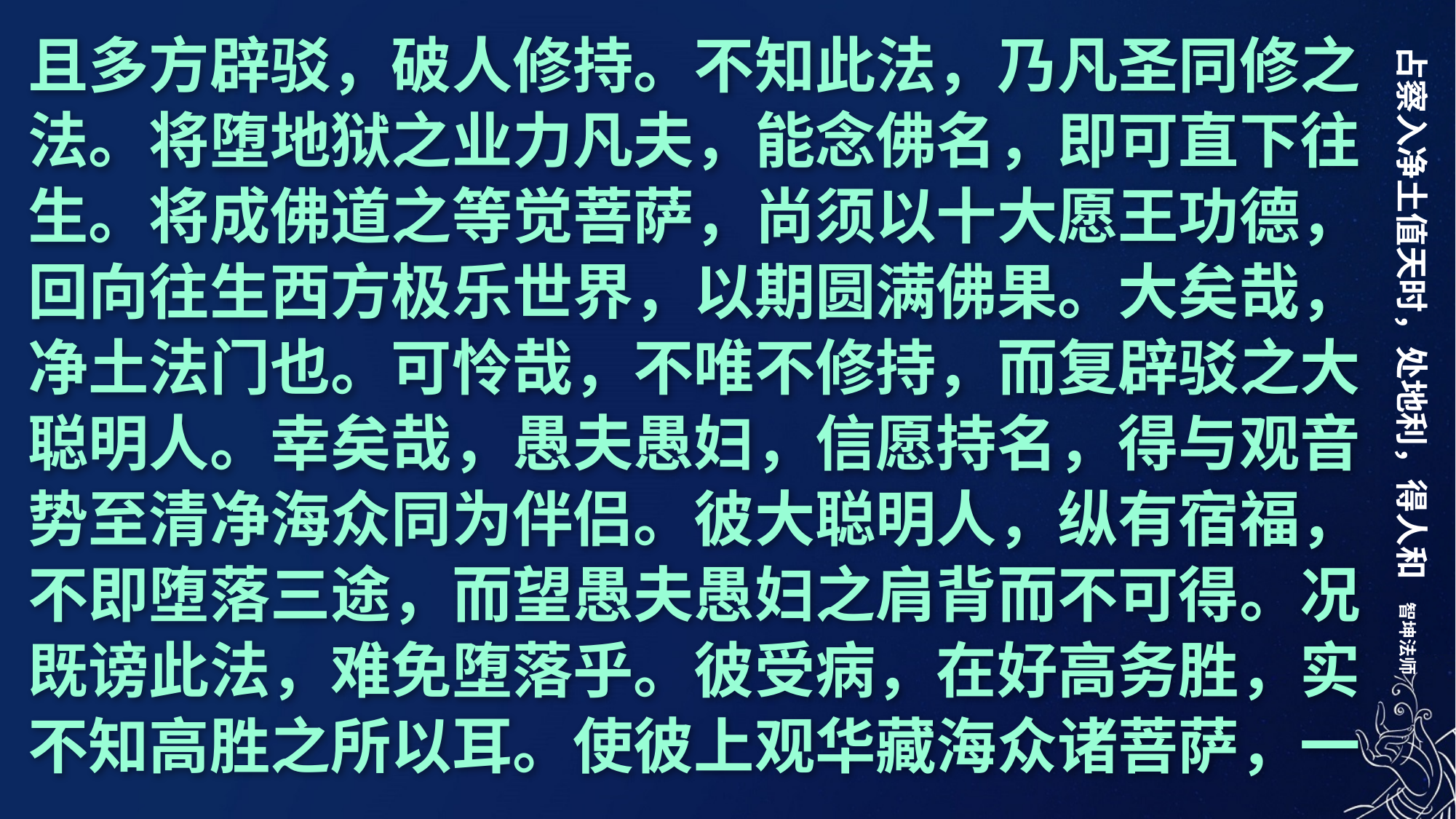

且多方辟驳，破人修持。不知此法，乃凡圣同修之法。将堕地狱之业力凡夫，能念佛名，即可直下往生。将成佛道之等觉菩萨，尚须以十大愿王功德，回向往生西方极乐世界，以期圆满佛果。大矣哉，净土法门也。可怜哉，不唯不修持，而复辟驳之大聪明人。幸矣哉，愚夫愚妇，信愿持名，得与观音势至清净海众同为伴侣。彼大聪明人，纵有宿福，不即堕落三途，而望愚夫愚妇之肩背而不可得。况既谤此法，难免堕落乎。彼受病，在好高务胜，实不知高胜之所以耳。使彼上观华藏海众诸菩萨，一